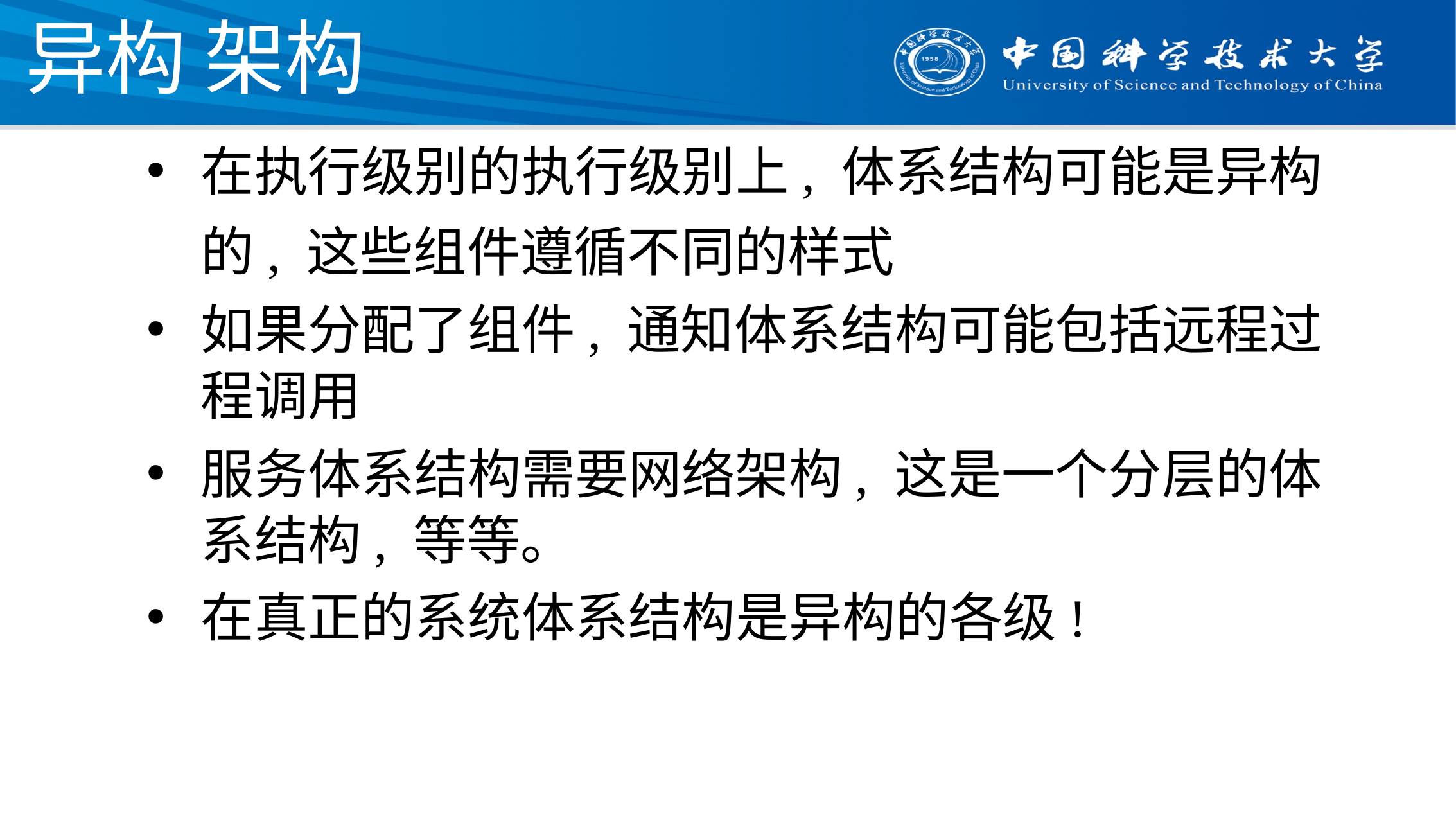

# 异构 架构
在执行级别的执行级别上, 体系结构可能是异构的, 这些组件遵循不同的样式
如果分配了组件, 通知体系结构可能包括远程过程调用
服务体系结构需要网络架构, 这是一个分层的体系结构, 等等。
在真正的系统体系结构是异构的各级!